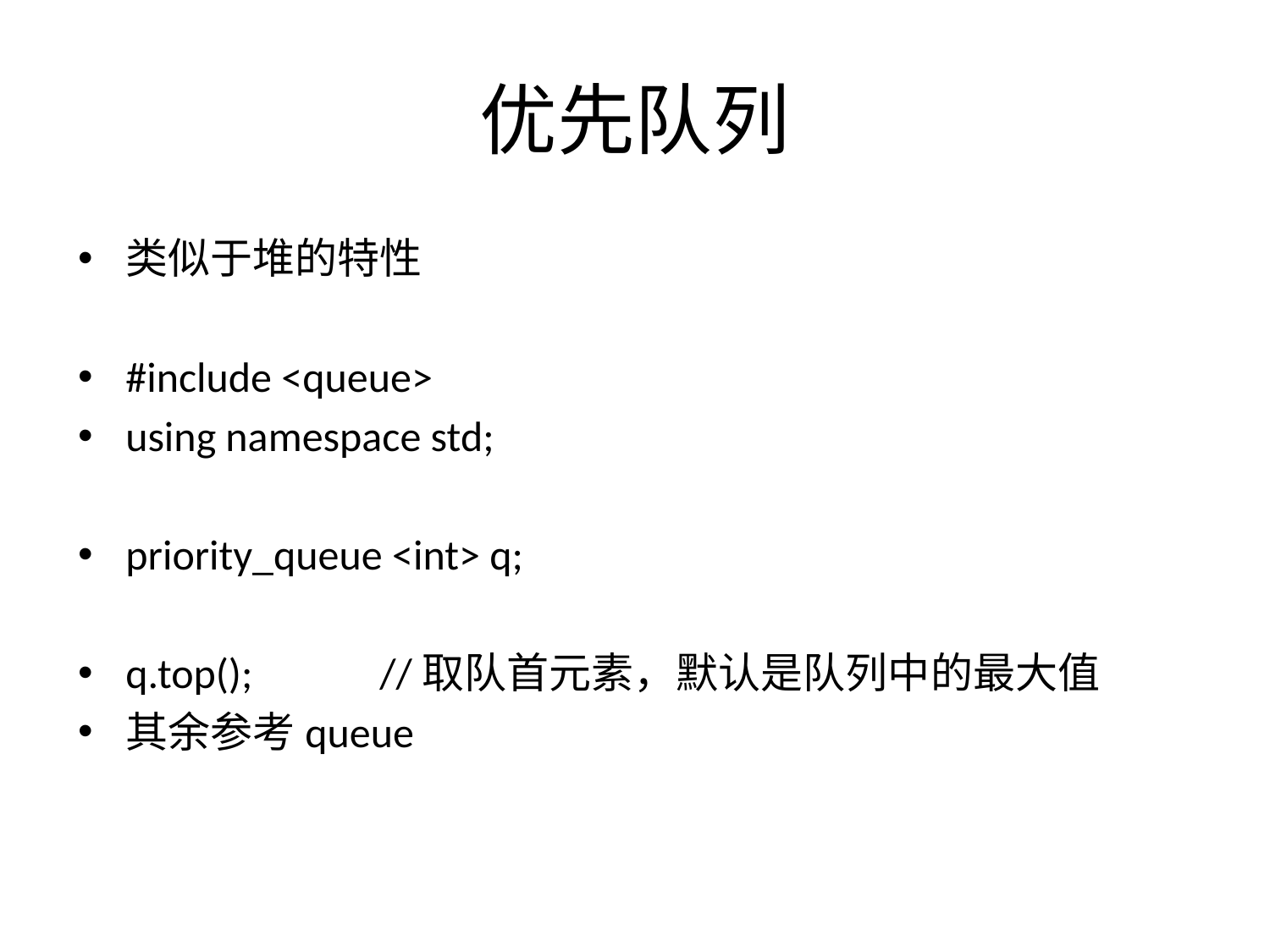

优先队列

类似于堆的特性

#include <queue>
using namespace std;

priority_queue <int> q;

q.top();  	//取队首元素，默认是队列中的最大值
其余参考queue